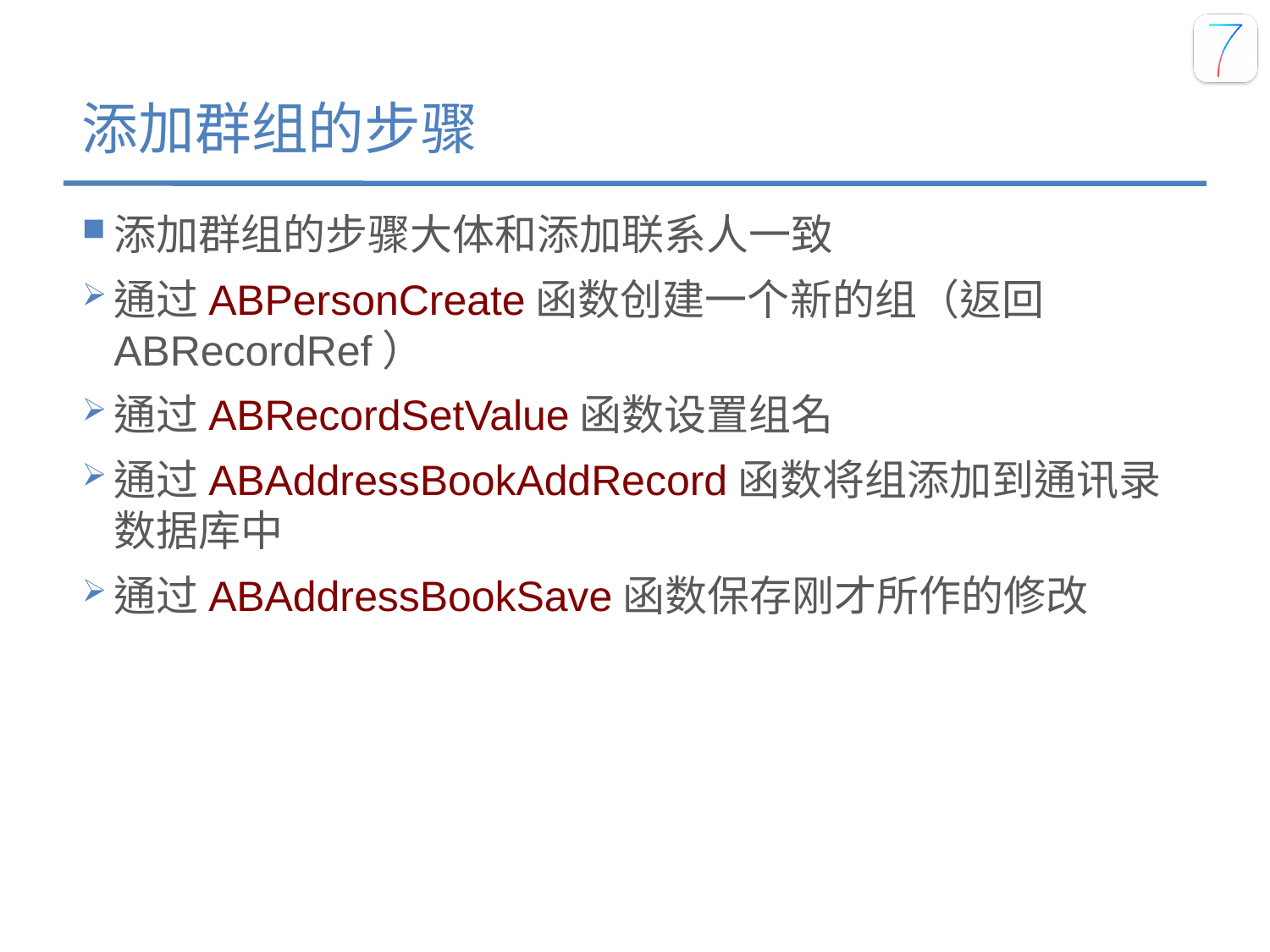

# 添加群组的步骤
添加群组的步骤大体和添加联系人一致
通过ABPersonCreate函数创建一个新的组（返回ABRecordRef）
通过ABRecordSetValue函数设置组名
通过ABAddressBookAddRecord函数将组添加到通讯录数据库中
通过ABAddressBookSave函数保存刚才所作的修改